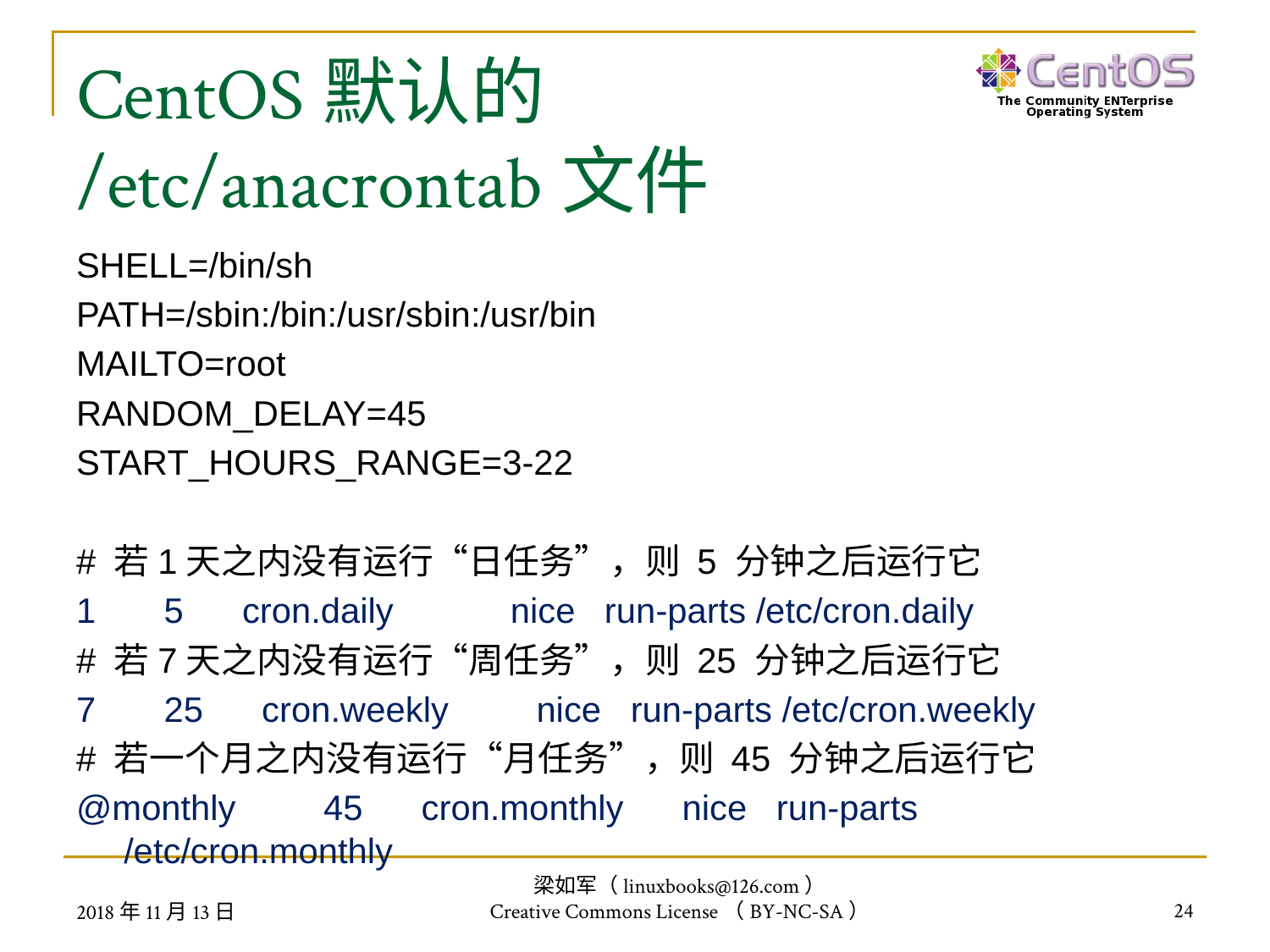

# CentOS默认的 /etc/anacrontab文件
SHELL=/bin/sh
PATH=/sbin:/bin:/usr/sbin:/usr/bin
MAILTO=root
RANDOM_DELAY=45
START_HOURS_RANGE=3-22

# 若1天之内没有运行“日任务”，则 5 分钟之后运行它
1       5      cron.daily            nice   run-parts /etc/cron.daily
# 若7天之内没有运行“周任务”，则 25 分钟之后运行它
7       25      cron.weekly         nice   run-parts /etc/cron.weekly
# 若一个月之内没有运行“月任务”，则 45 分钟之后运行它
@monthly         45      cron.monthly      nice   run-parts /etc/cron.monthly
梁如军（linuxbooks@126.com）
Creative Commons License（BY-NC-SA）
2018年11月13日
24